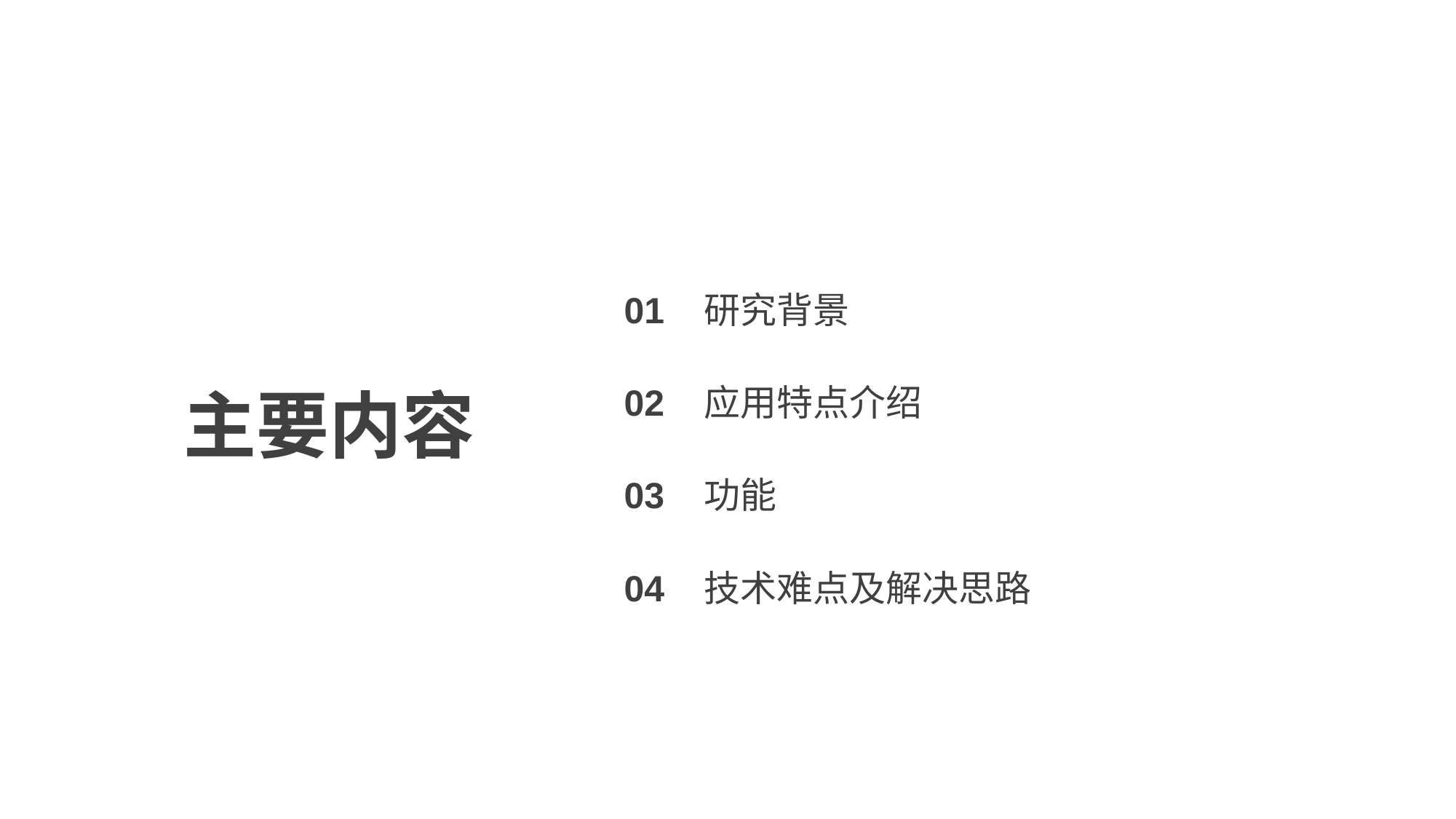

01   研究背景
02   应用特点介绍
03   功能
04   技术难点及解决思路
主要内容